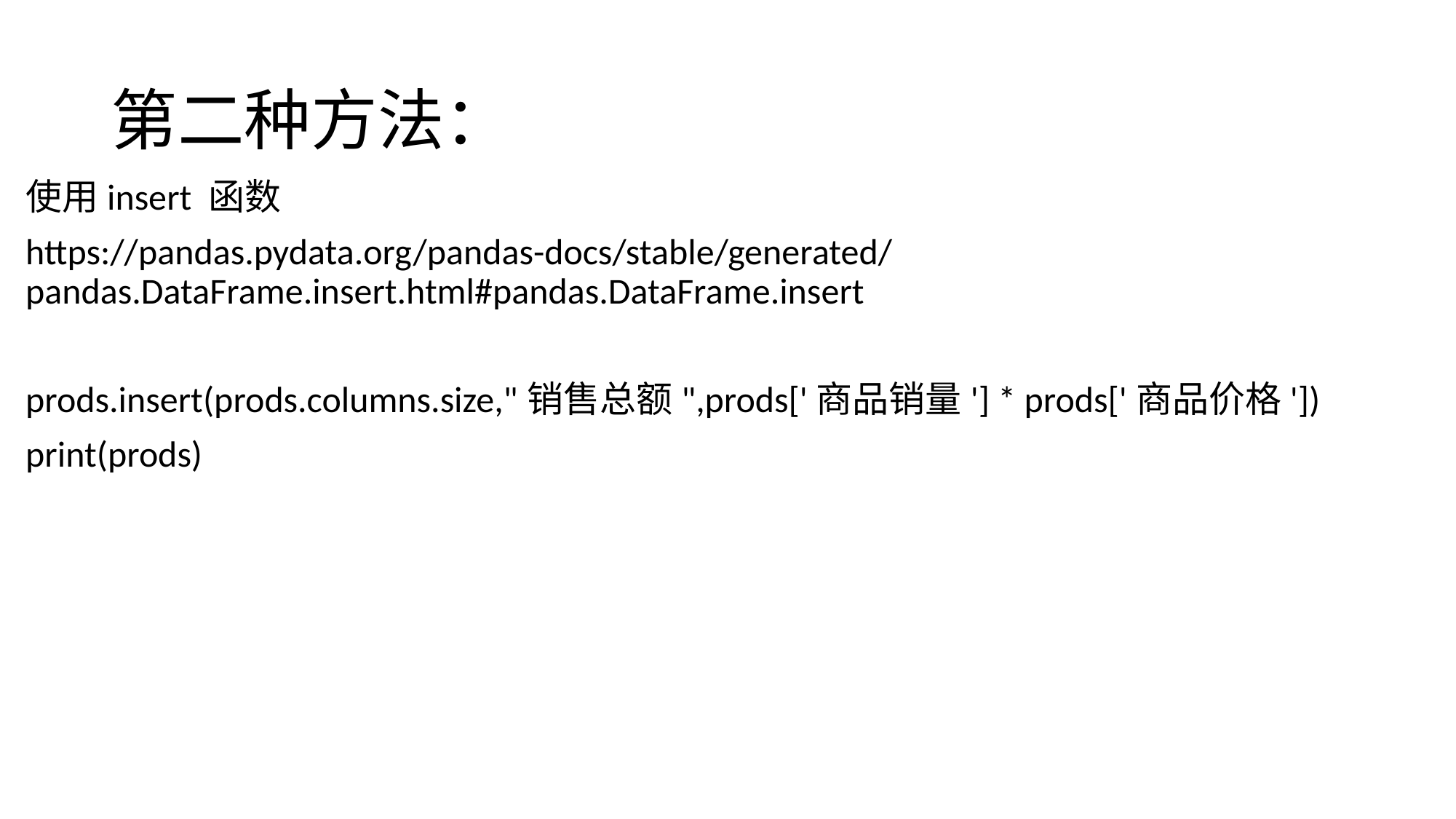

# 第二种方法：
使用insert 函数
https://pandas.pydata.org/pandas-docs/stable/generated/pandas.DataFrame.insert.html#pandas.DataFrame.insert

prods.insert(prods.columns.size,"销售总额",prods['商品销量'] * prods['商品价格'])
print(prods)